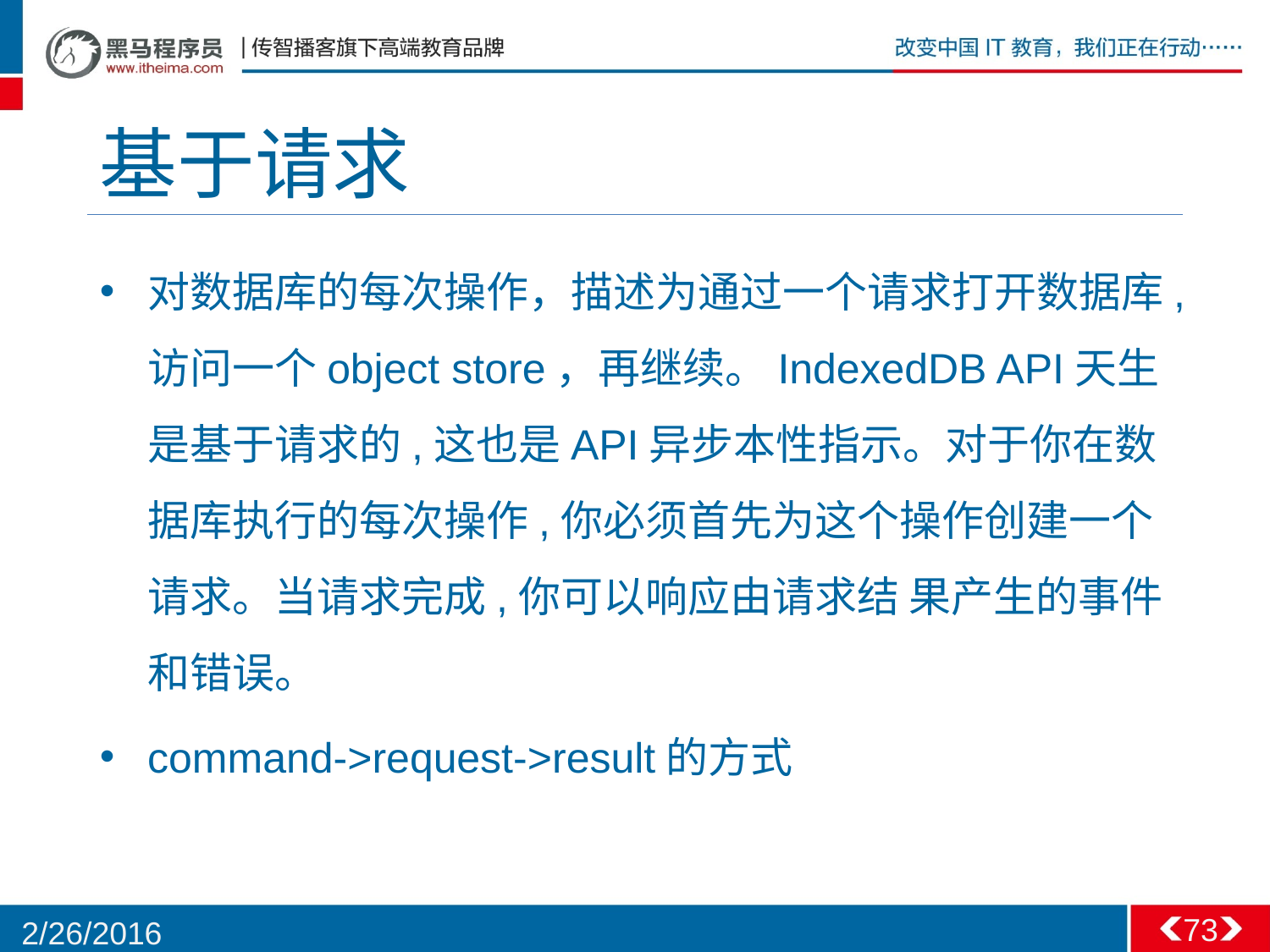

# 基于请求
对数据库的每次操作，描述为通过一个请求打开数据库,访问一个object store，再继续。IndexedDB API天生是基于请求的,这也是API异步本性指示。对于你在数据库执行的每次操作,你必须首先为这个操作创建一个请求。当请求完成,你可以响应由请求结 果产生的事件和错误。
command->request->result的方式
73

2/26/2016